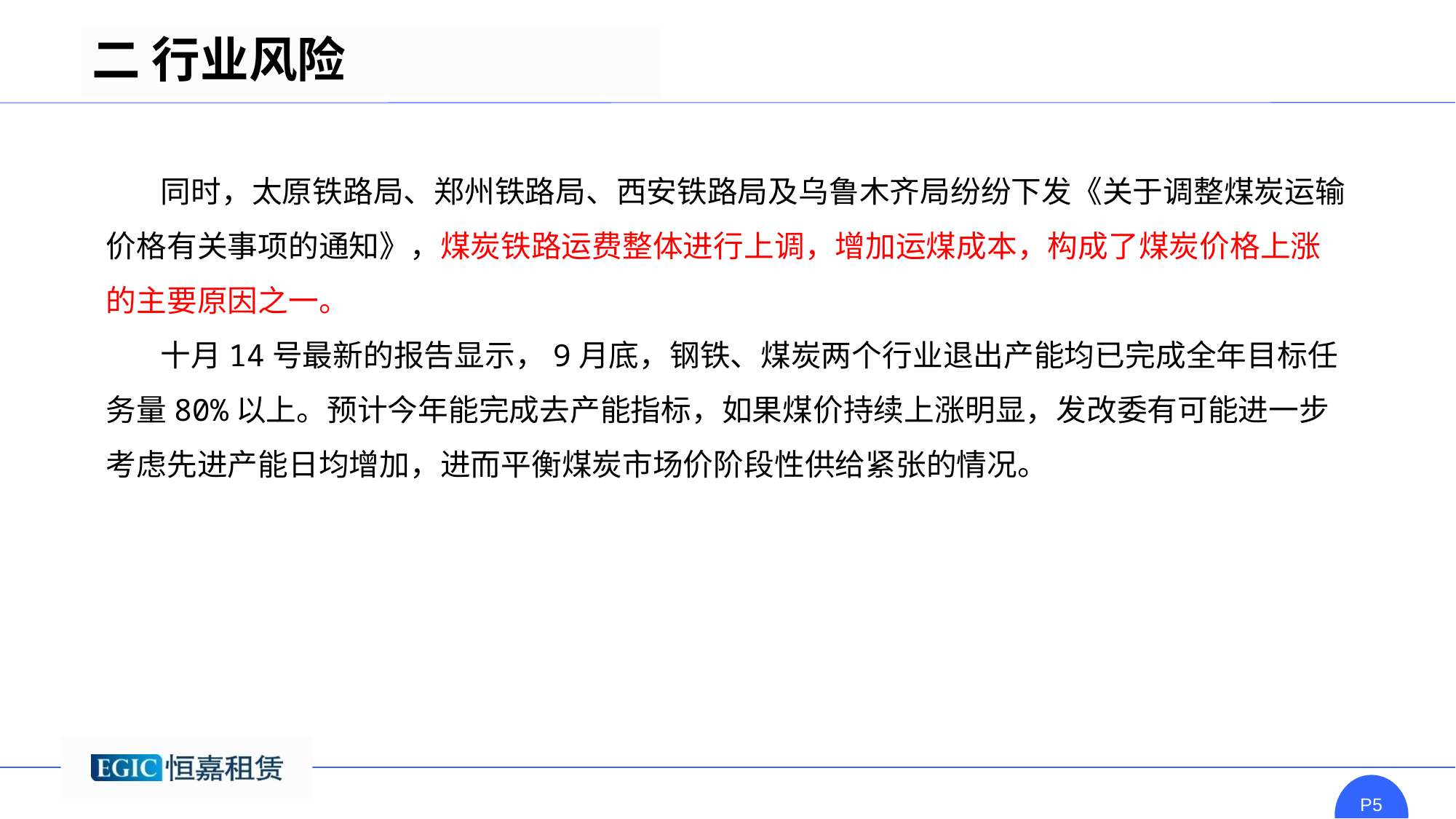

二 行业风险
同时，太原铁路局、郑州铁路局、西安铁路局及乌鲁木齐局纷纷下发《关于调整煤炭运输价格有关事项的通知》，煤炭铁路运费整体进行上调，增加运煤成本，构成了煤炭价格上涨的主要原因之一。
十月14号最新的报告显示，9月底，钢铁、煤炭两个行业退出产能均已完成全年目标任务量80%以上。预计今年能完成去产能指标，如果煤价持续上涨明显，发改委有可能进一步考虑先进产能日均增加，进而平衡煤炭市场价阶段性供给紧张的情况。